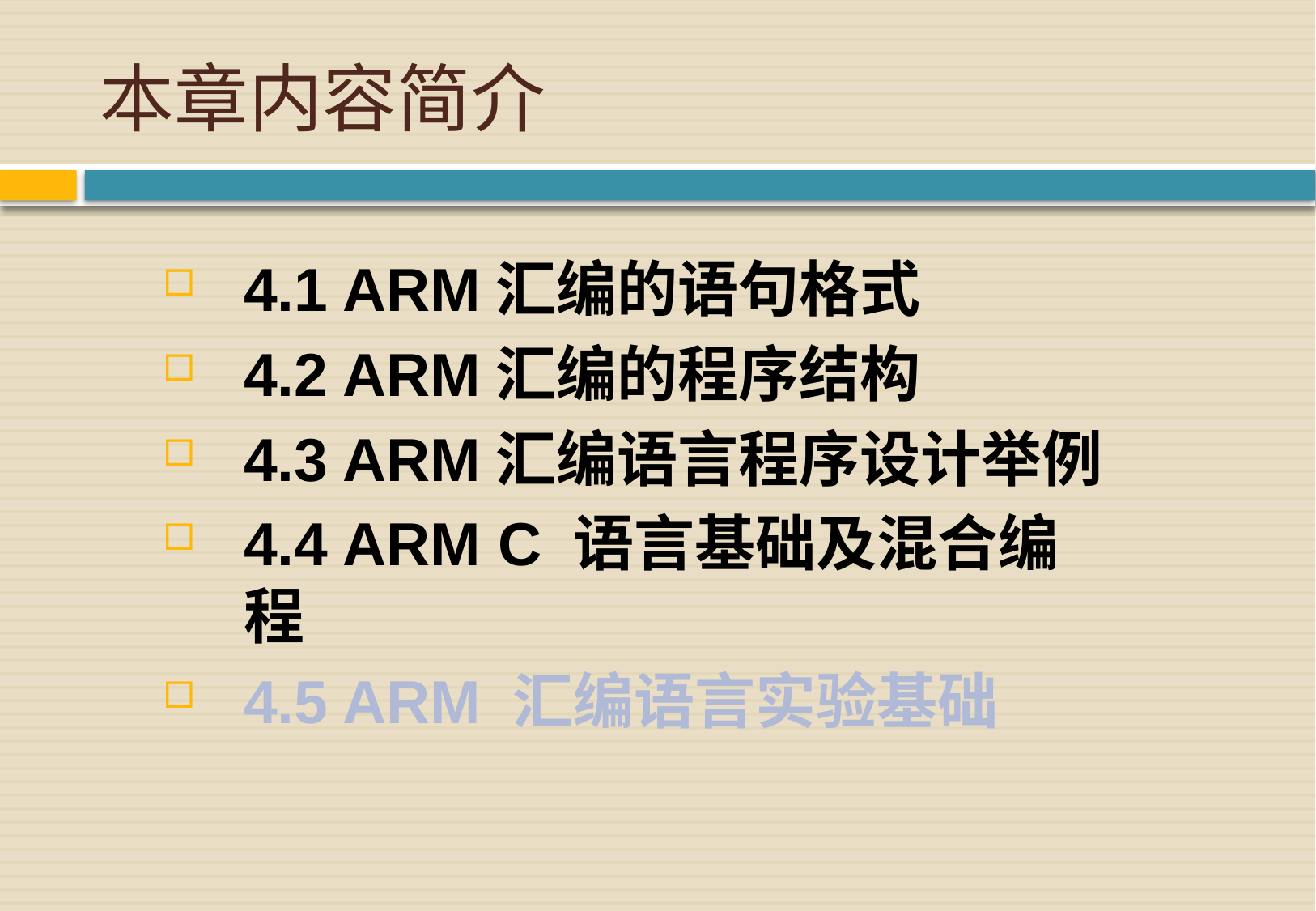

# 本章内容简介
4.1 ARM汇编的语句格式
4.2 ARM汇编的程序结构
4.3 ARM汇编语言程序设计举例
4.4 ARM C 语言基础及混合编程
4.5 ARM 汇编语言实验基础